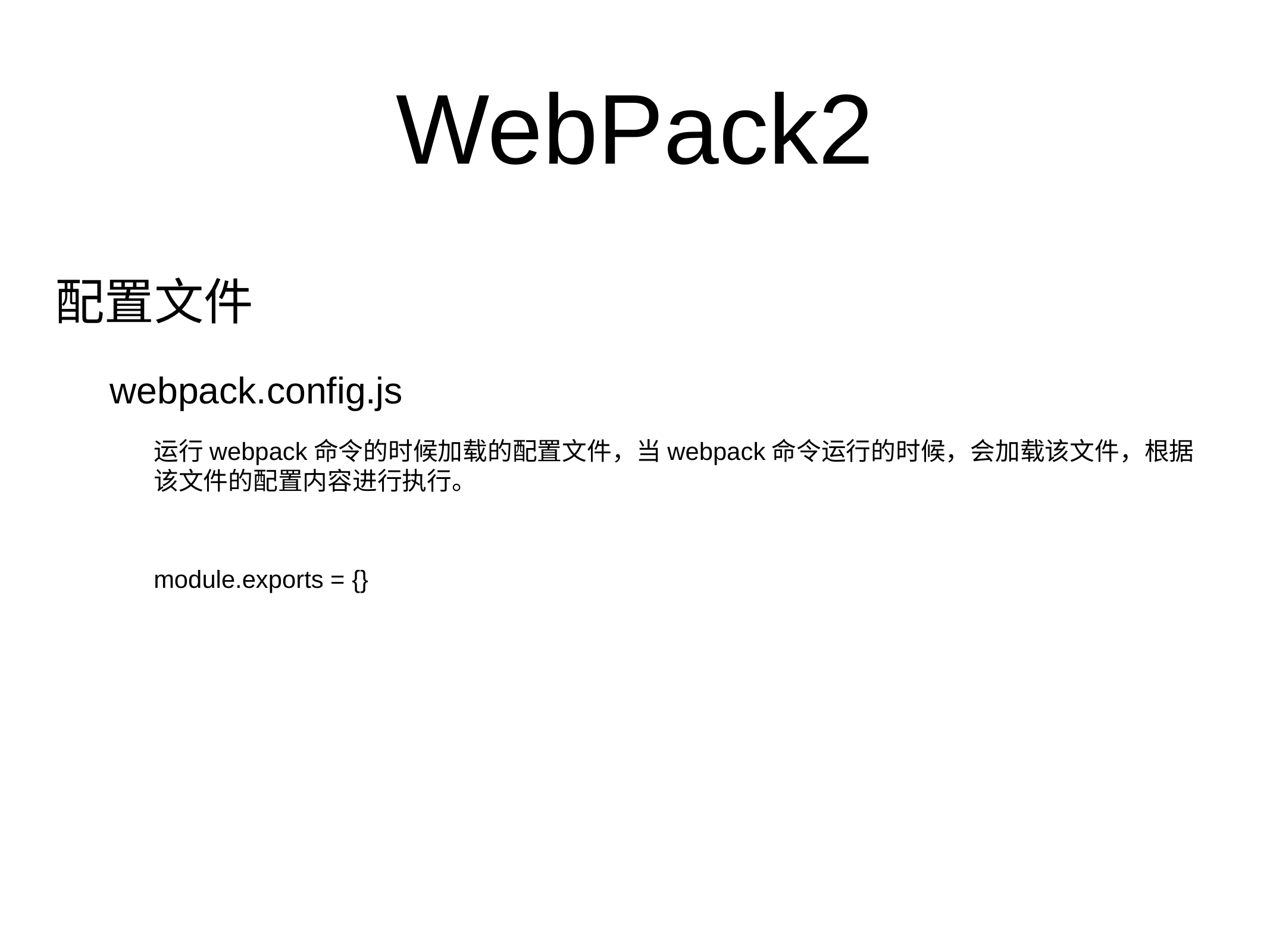

# WebPack2
配置文件
webpack.config.js
运行webpack命令的时候加载的配置文件，当webpack命令运行的时候，会加载该文件，根据该文件的配置内容进行执行。
module.exports = {}